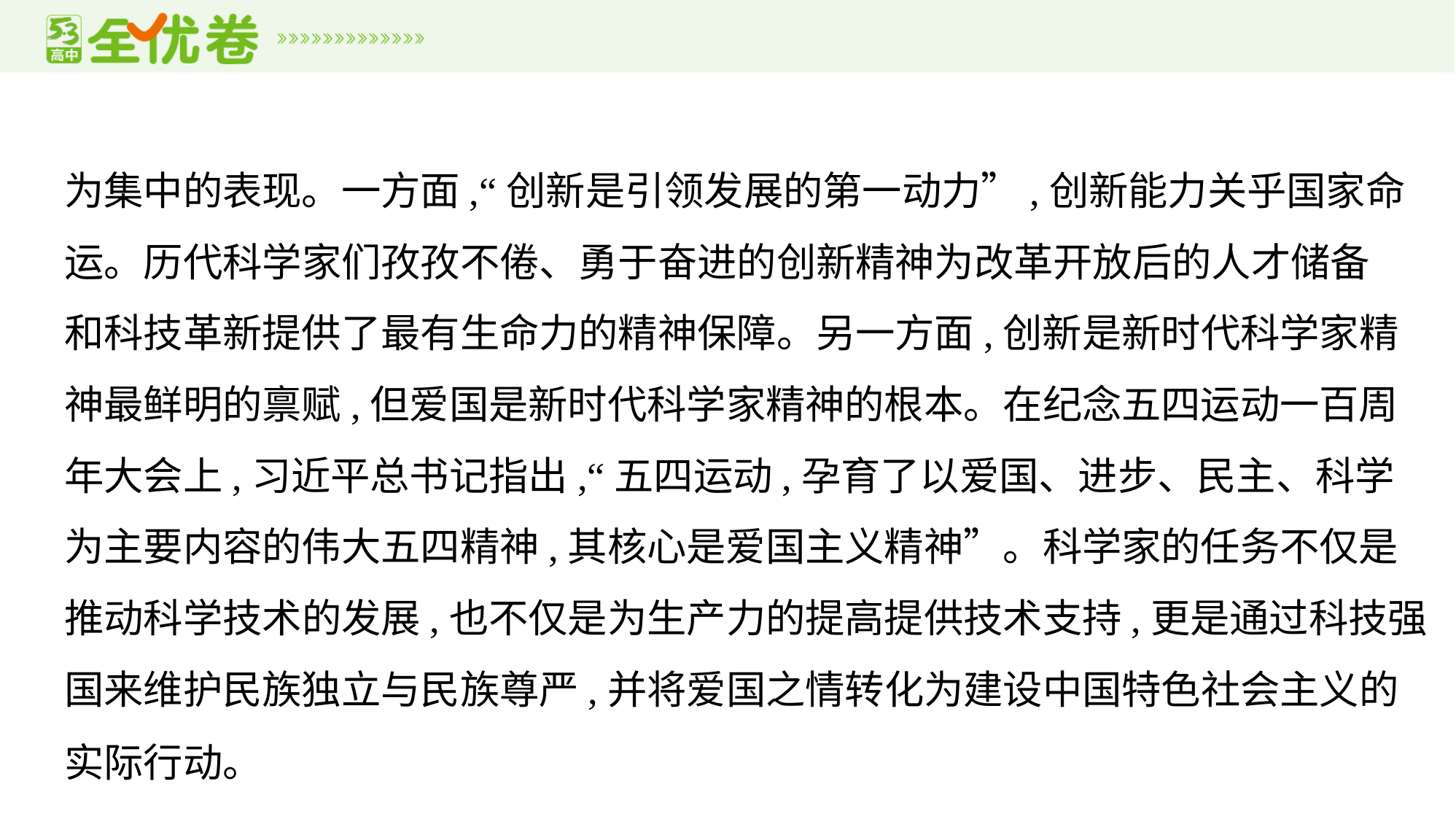

为集中的表现。一方面,“创新是引领发展的第一动力”,创新能力关乎国家命
运。历代科学家们孜孜不倦、勇于奋进的创新精神为改革开放后的人才储备
和科技革新提供了最有生命力的精神保障。另一方面,创新是新时代科学家精
神最鲜明的禀赋,但爱国是新时代科学家精神的根本。在纪念五四运动一百周
年大会上,习近平总书记指出,“五四运动,孕育了以爱国、进步、民主、科学
为主要内容的伟大五四精神,其核心是爱国主义精神”。科学家的任务不仅是
推动科学技术的发展,也不仅是为生产力的提高提供技术支持,更是通过科技强
国来维护民族独立与民族尊严,并将爱国之情转化为建设中国特色社会主义的
实际行动。